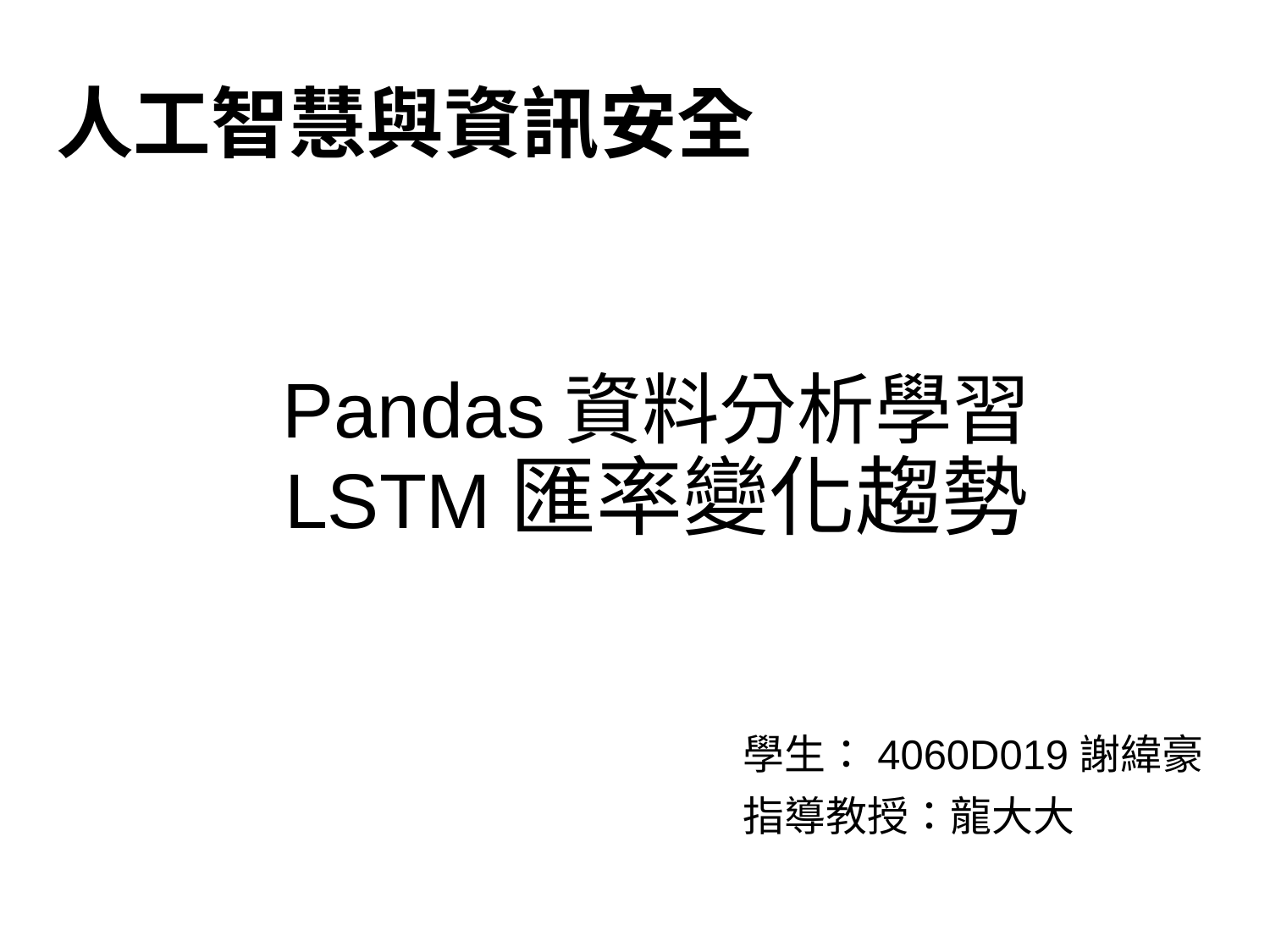

人工智慧與資訊安全
# Pandas資料分析學習 LSTM匯率變化趨勢
學生：4060D019謝緯豪
指導教授：龍大大